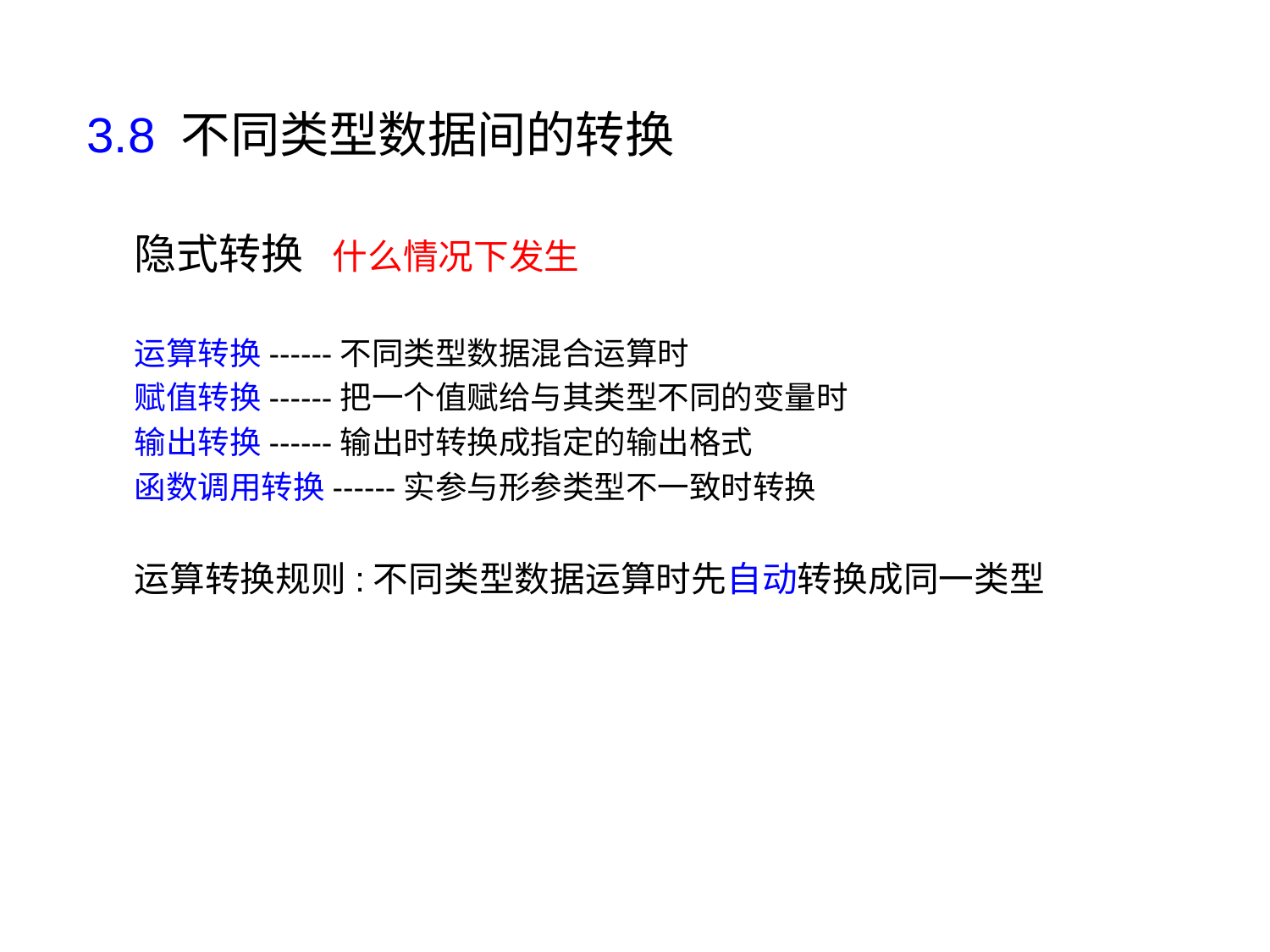

3.8 不同类型数据间的转换

隐式转换   什么情况下发生

运算转换------不同类型数据混合运算时
赋值转换------把一个值赋给与其类型不同的变量时
输出转换------输出时转换成指定的输出格式
函数调用转换------实参与形参类型不一致时转换

运算转换规则:不同类型数据运算时先自动转换成同一类型